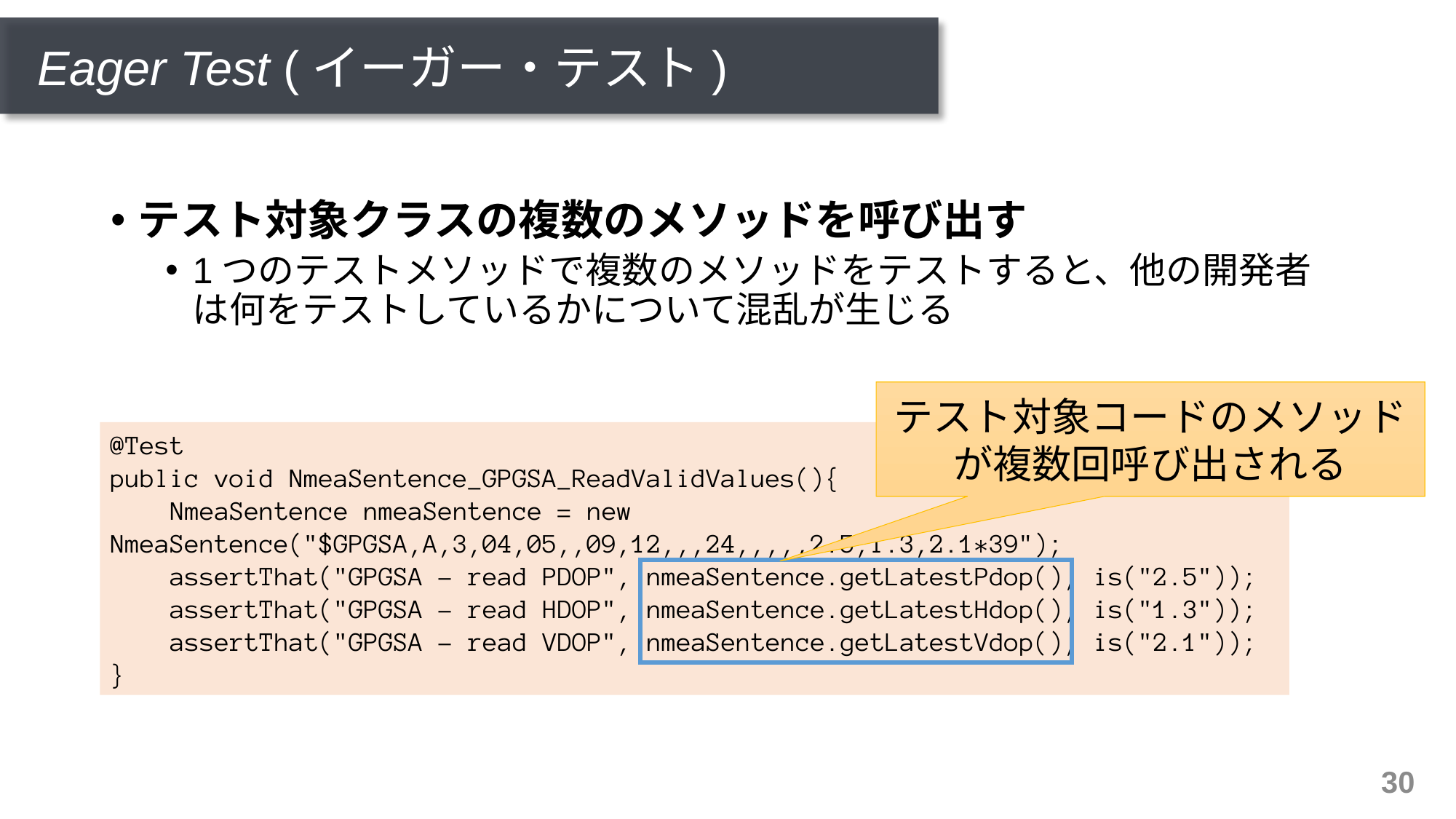

# Eager Test (イーガー・テスト)
テスト対象クラスの複数のメソッドを呼び出す
1つのテストメソッドで複数のメソッドをテストすると、他の開発者は何をテストしているかについて混乱が生じる
テスト対象コードのメソッドが複数回呼び出される
@Test
public void NmeaSentence_GPGSA_ReadValidValues(){
    NmeaSentence nmeaSentence = new NmeaSentence("$GPGSA,A,3,04,05,,09,12,,,24,,,,,2.5,1.3,2.1*39");
    assertThat("GPGSA - read PDOP", nmeaSentence.getLatestPdop(), is("2.5"));
    assertThat("GPGSA - read HDOP", nmeaSentence.getLatestHdop(), is("1.3"));
    assertThat("GPGSA - read VDOP", nmeaSentence.getLatestVdop(), is("2.1"));
}